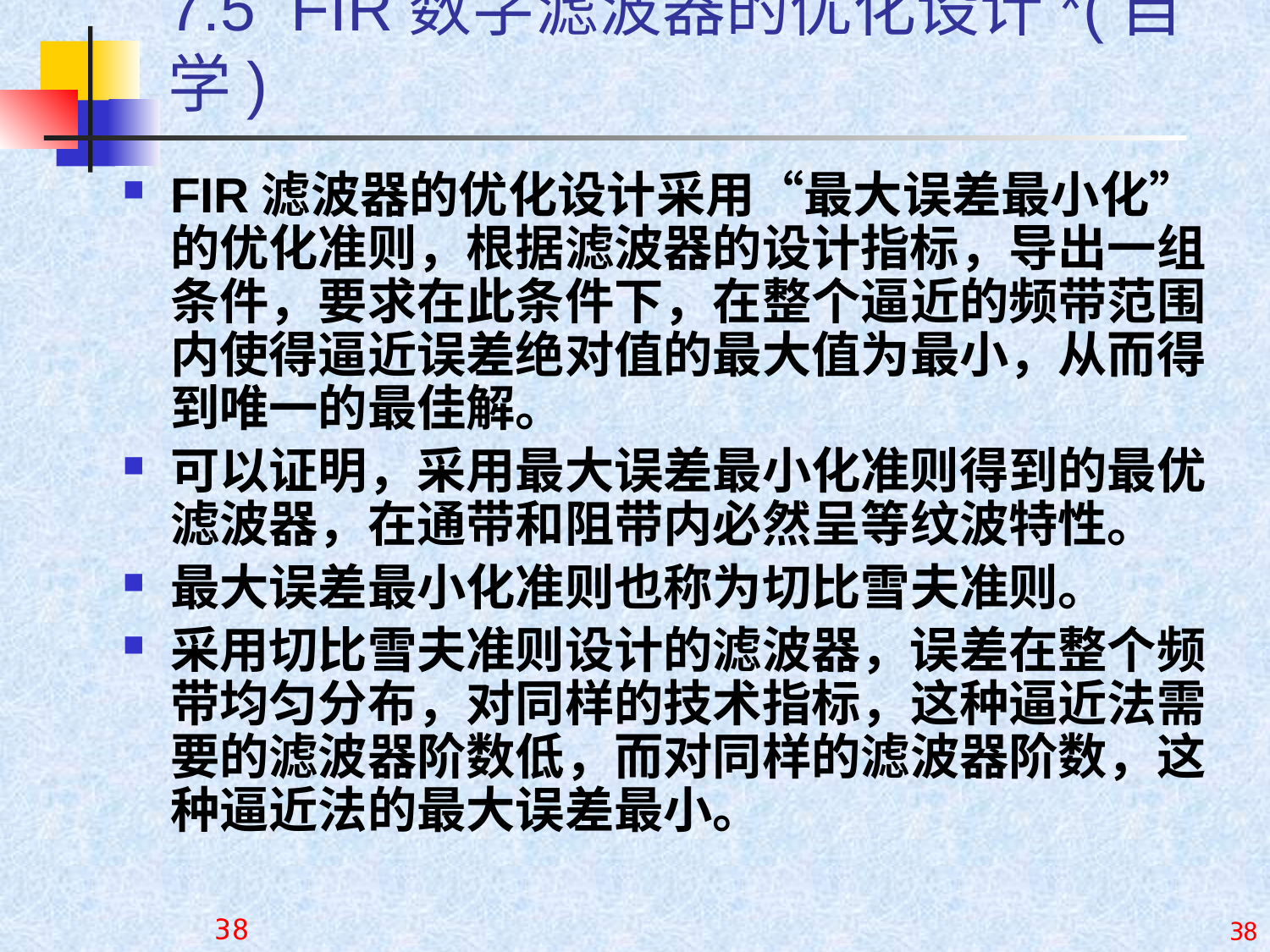

# 7.5  FIR数字滤波器的优化设计*(自学)
FIR滤波器的优化设计采用“最大误差最小化”的优化准则，根据滤波器的设计指标，导出一组条件，要求在此条件下，在整个逼近的频带范围内使得逼近误差绝对值的最大值为最小，从而得到唯一的最佳解。
可以证明，采用最大误差最小化准则得到的最优滤波器，在通带和阻带内必然呈等纹波特性。
最大误差最小化准则也称为切比雪夫准则。
采用切比雪夫准则设计的滤波器，误差在整个频带均匀分布，对同样的技术指标，这种逼近法需要的滤波器阶数低，而对同样的滤波器阶数，这种逼近法的最大误差最小。
38
38